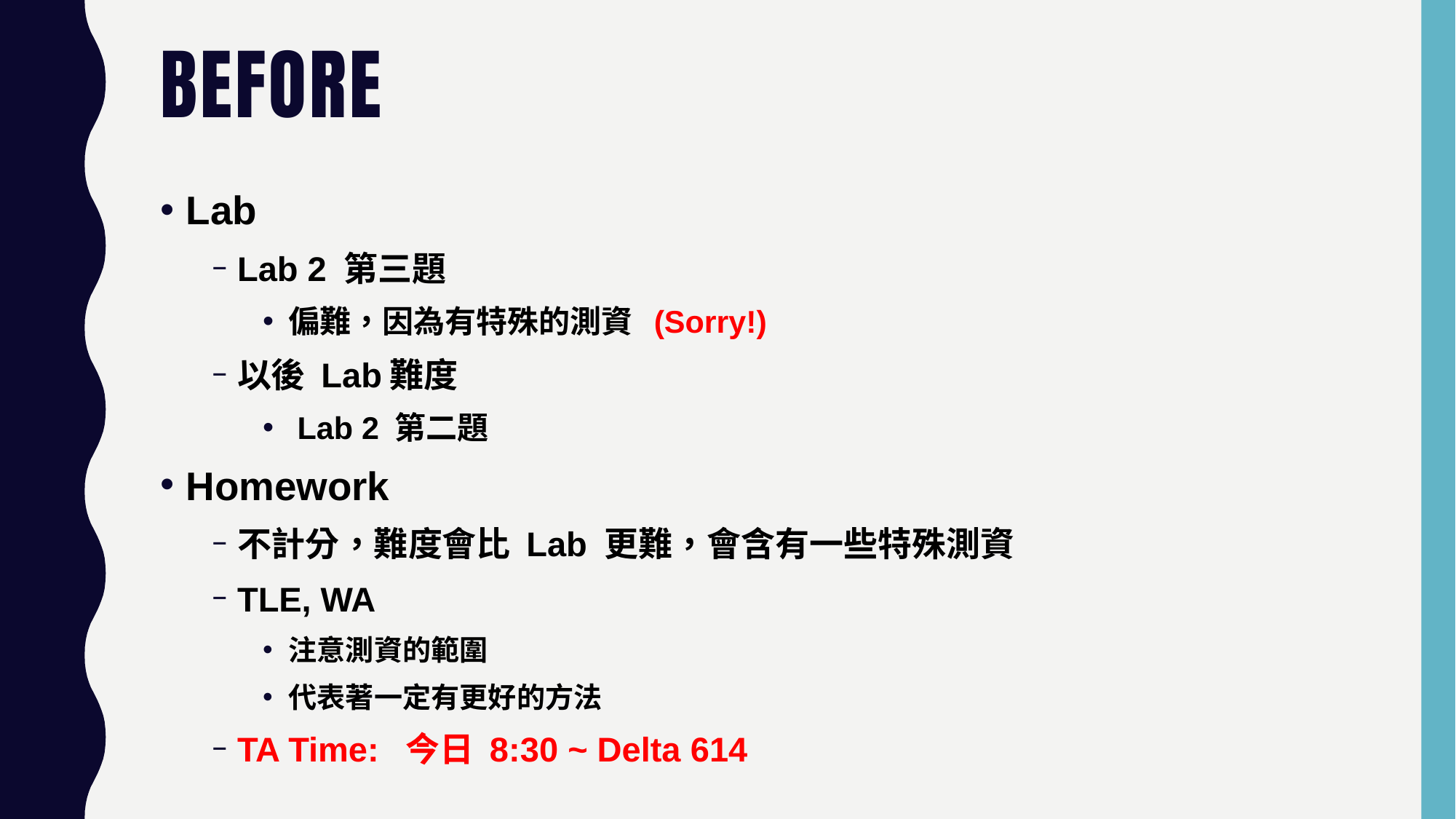

# Before
Lab
Lab 2 第三題
偏難，因為有特殊的測資  (Sorry!)
以後 Lab難度
 Lab 2 第二題
Homework
不計分，難度會比 Lab 更難，會含有一些特殊測資
TLE, WA
注意測資的範圍
代表著一定有更好的方法
TA Time:  今日 8:30 ~ Delta 614